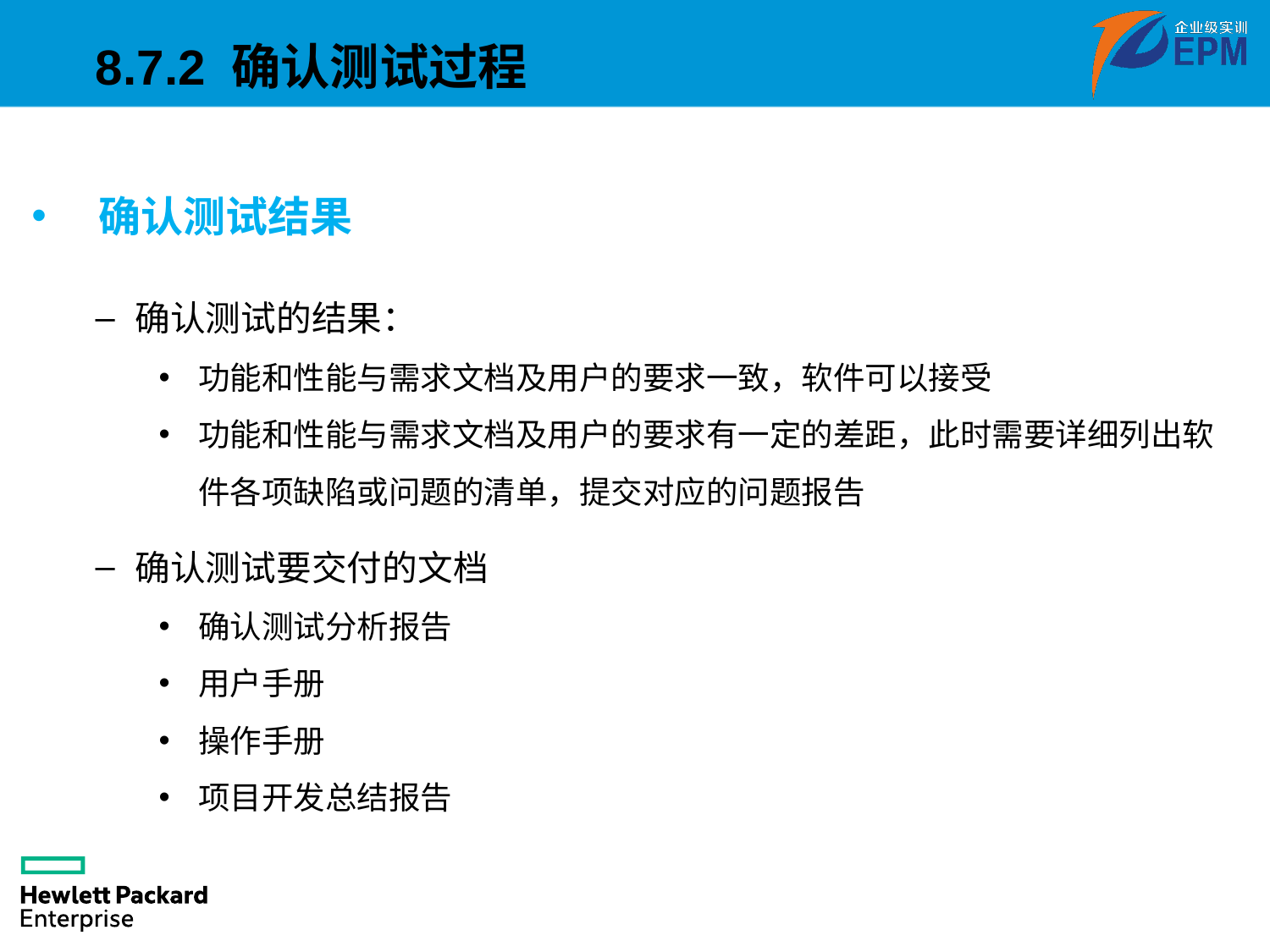

8.7.2 确认测试过程
 确认测试结果
确认测试的结果：
功能和性能与需求文档及用户的要求一致，软件可以接受
功能和性能与需求文档及用户的要求有一定的差距，此时需要详细列出软件各项缺陷或问题的清单，提交对应的问题报告
确认测试要交付的文档
确认测试分析报告
用户手册
操作手册
项目开发总结报告